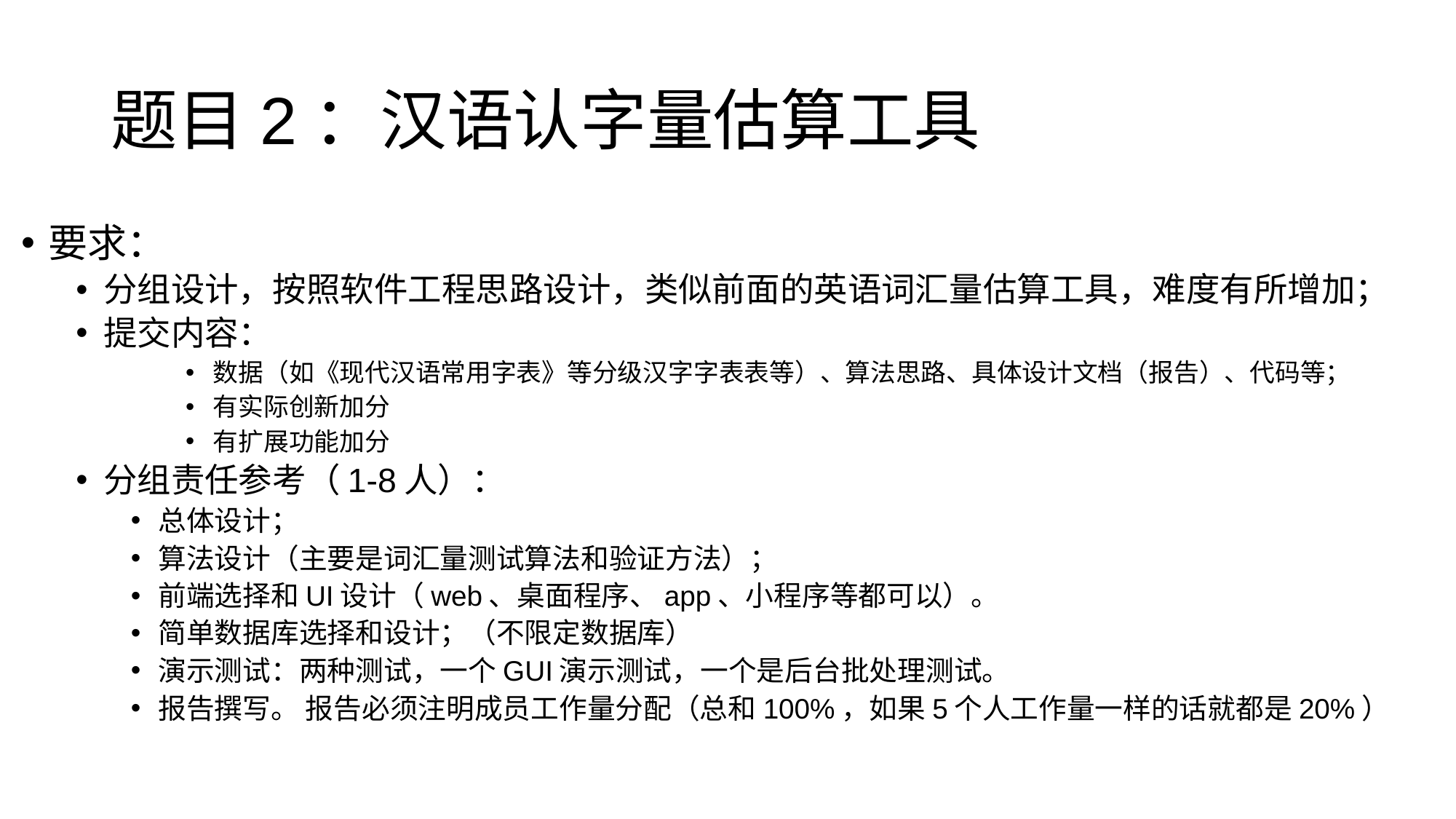

# 题目2：汉语认字量估算工具
要求：
分组设计，按照软件工程思路设计，类似前面的英语词汇量估算工具，难度有所增加；
提交内容：
数据（如《现代汉语常用字表》等分级汉字字表表等）、算法思路、具体设计文档（报告）、代码等；
有实际创新加分
有扩展功能加分
分组责任参考（1-8人）：
总体设计；
算法设计（主要是词汇量测试算法和验证方法）；
前端选择和UI设计（web、桌面程序、app、小程序等都可以）。
简单数据库选择和设计；（不限定数据库）
演示测试：两种测试，一个GUI演示测试，一个是后台批处理测试。
报告撰写。 报告必须注明成员工作量分配（总和100%，如果5个人工作量一样的话就都是20%）